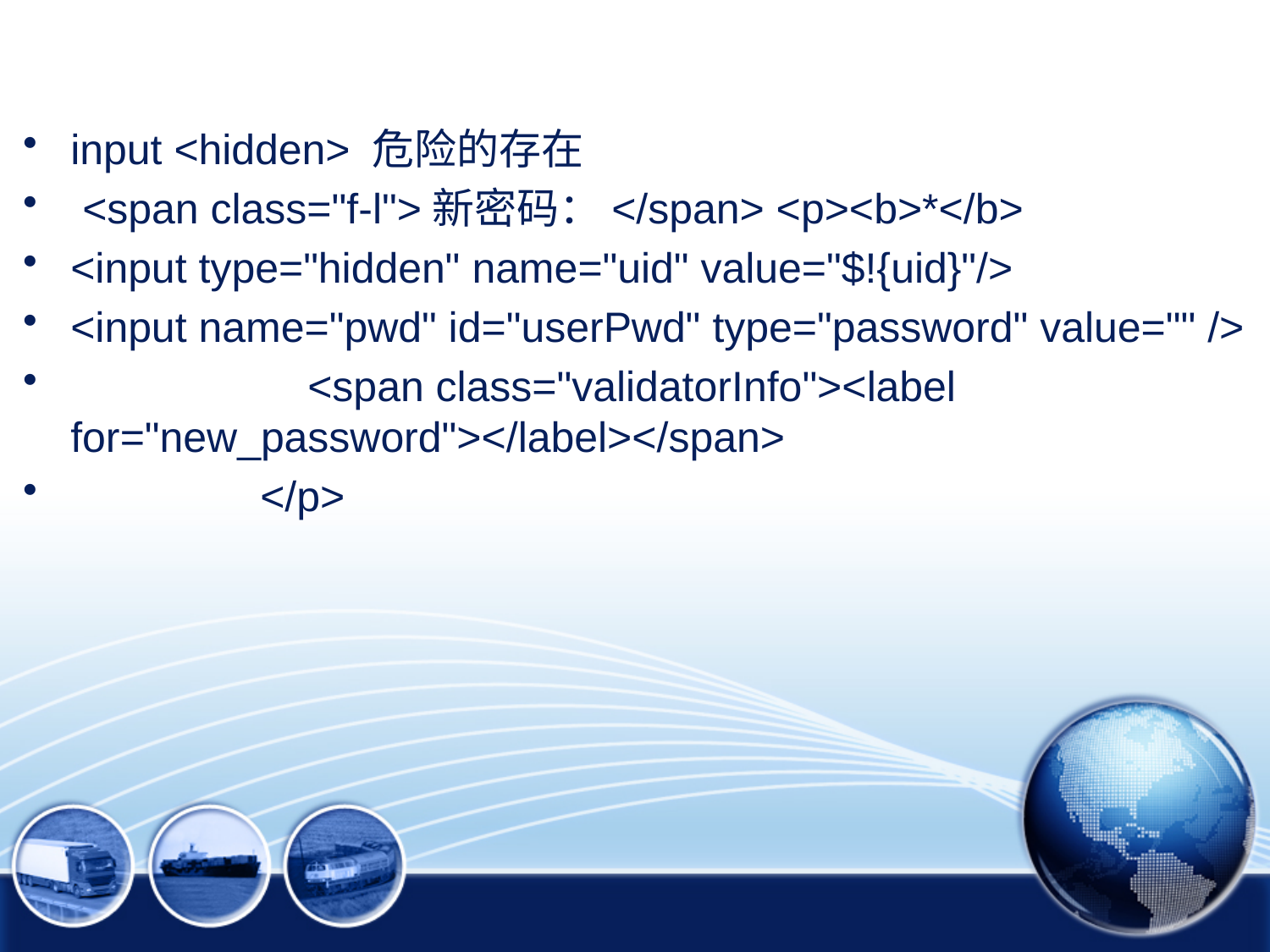

#
input <hidden> 危险的存在
 <span class="f-l">新密码：</span> <p><b>*</b>
<input type="hidden" name="uid" value="$!{uid}"/>
<input name="pwd" id="userPwd" type="password" value="" />
                    <span class="validatorInfo"><label for="new_password"></label></span>
                </p>